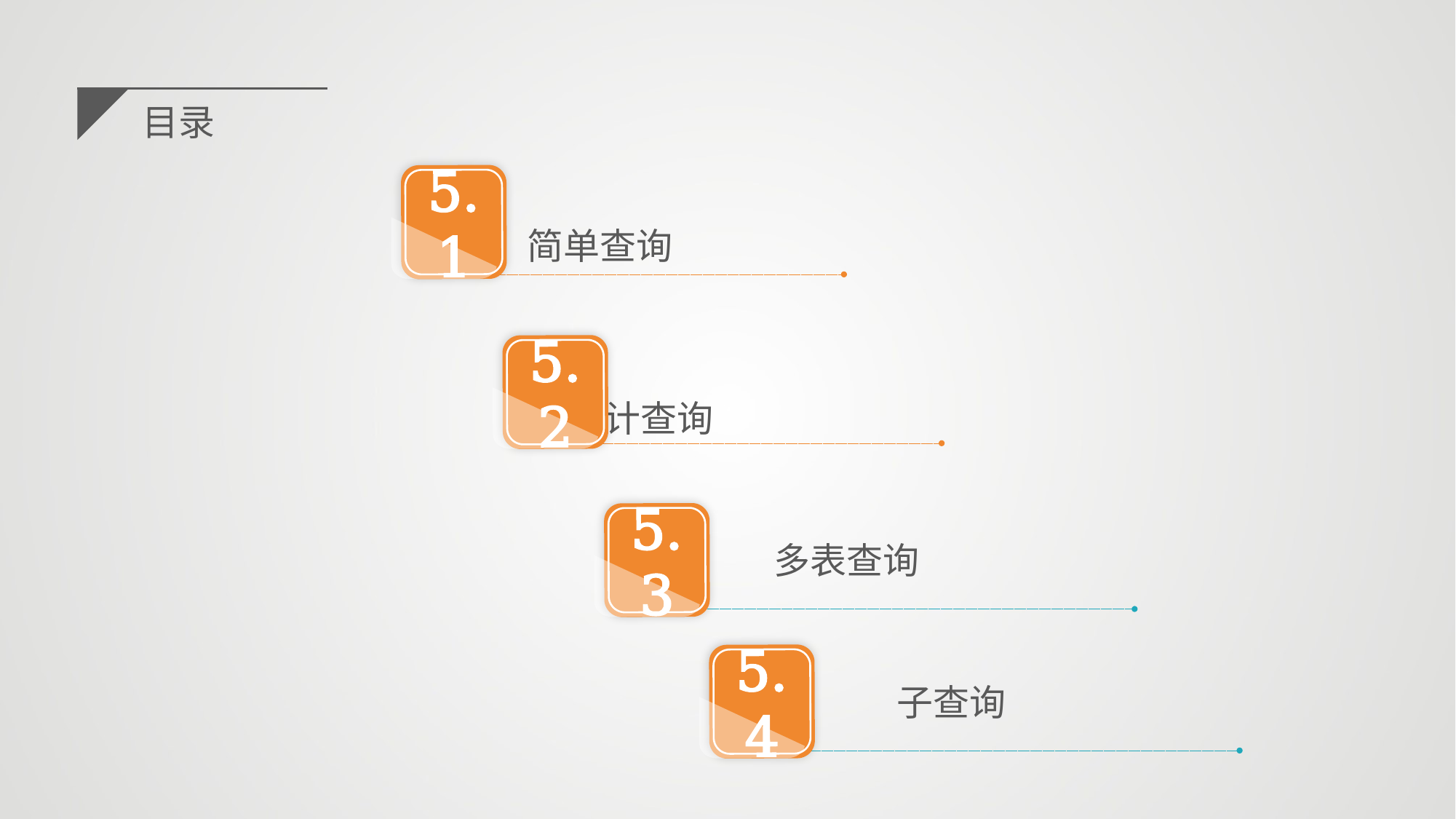

目录

5.1

简单查询

5.2

统计查询
5.3

多表查询
5.4

子查询